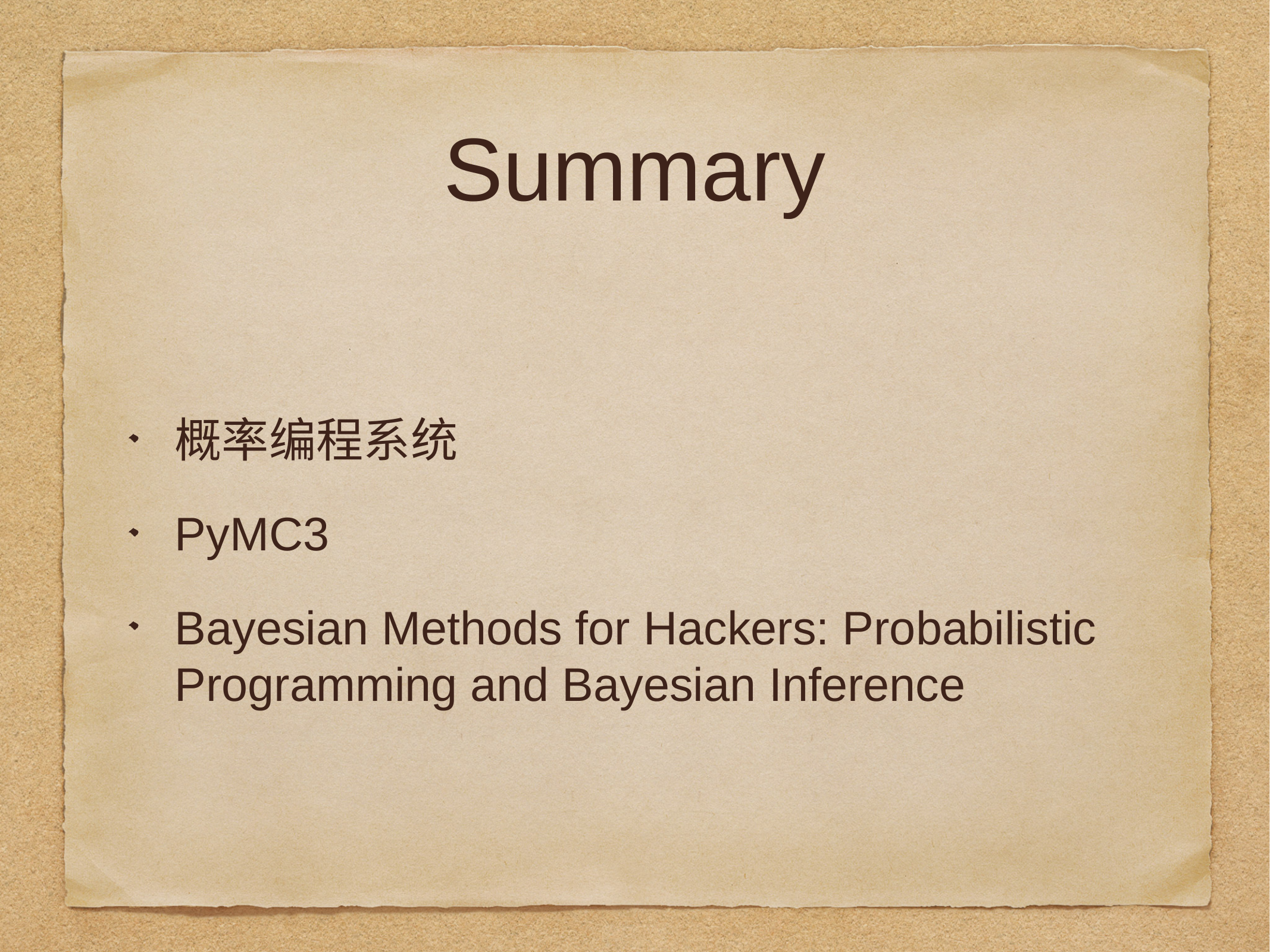

# Summary
概率编程系统
PyMC3
Bayesian Methods for Hackers: Probabilistic Programming and Bayesian Inference